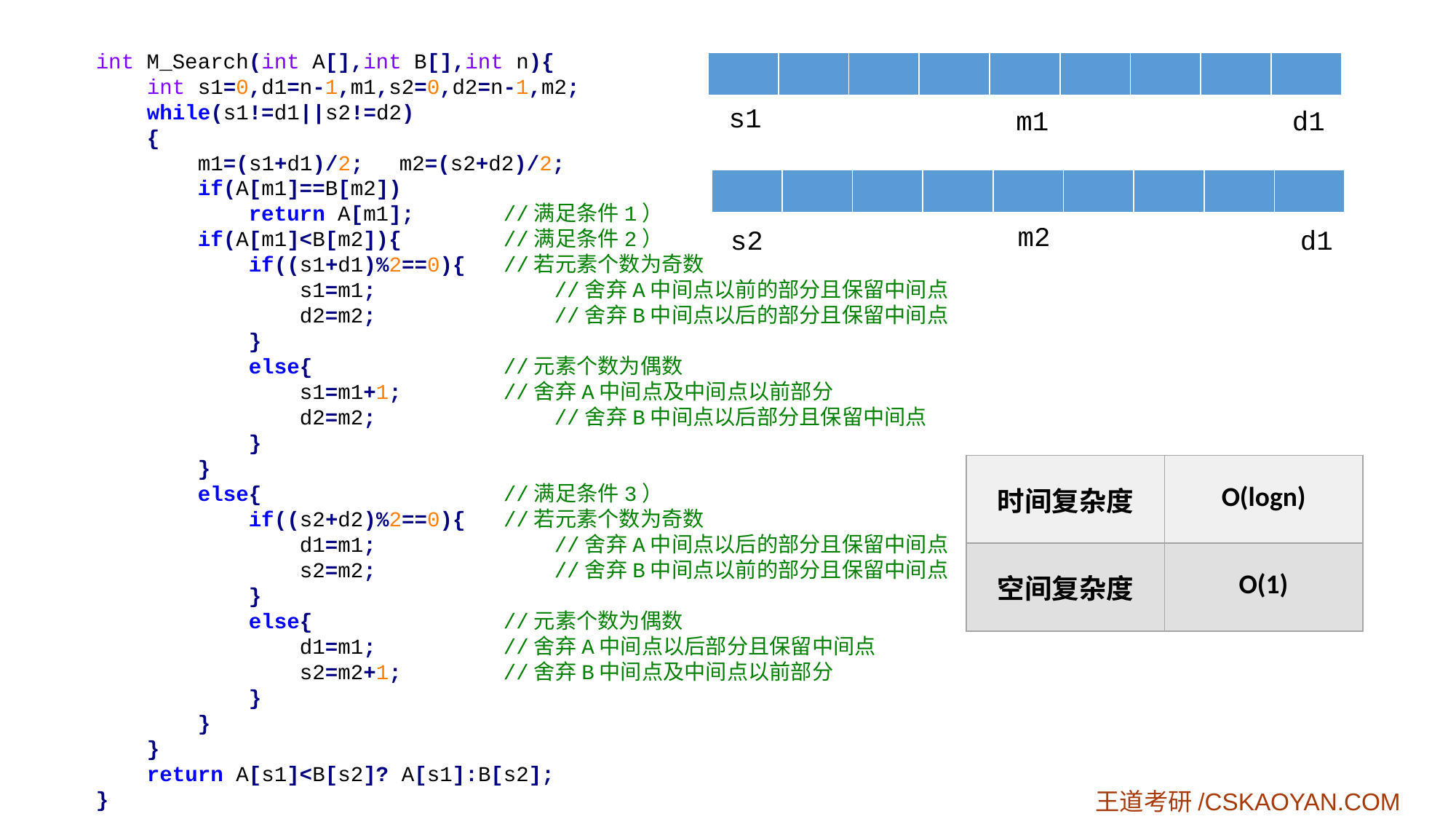

int M_Search(int A[],int B[],int n){
    int s1=0,d1=n-1,m1,s2=0,d2=n-1,m2;
    while(s1!=d1||s2!=d2)
    {
        m1=(s1+d1)/2;      m2=(s2+d2)/2;
        if(A[m1]==B[m2])
            return A[m1];       //满足条件1）
        if(A[m1]<B[m2]){        //满足条件2）
            if((s1+d1)%2==0){   //若元素个数为奇数
                s1=m1;              //舍弃A中间点以前的部分且保留中间点
                d2=m2;              //舍弃B中间点以后的部分且保留中间点
            }
            else{               //元素个数为偶数
                s1=m1+1;        //舍弃A中间点及中间点以前部分
                d2=m2;              //舍弃B中间点以后部分且保留中间点
            }
        }
        else{                   //满足条件3）
            if((s2+d2)%2==0){   //若元素个数为奇数
                d1=m1;              //舍弃A中间点以后的部分且保留中间点
                s2=m2;              //舍弃B中间点以前的部分且保留中间点
            }
            else{               //元素个数为偶数
                d1=m1;          //舍弃A中间点以后部分且保留中间点
                s2=m2+1;        //舍弃B中间点及中间点以前部分
            }
        }
    }
    return A[s1]<B[s2]? A[s1]:B[s2];
}
|  |  |  |  |  |  |  |  |  |
| --- | --- | --- | --- | --- | --- | --- | --- | --- |
s1
m1
d1
|  |  |  |  |  |  |  |  |  |
| --- | --- | --- | --- | --- | --- | --- | --- | --- |
m2
s2
d1
| 时间复杂度 | O(logn) |
| --- | --- |
| 空间复杂度 | O(1) |
王道考研/CSKAOYAN.COM